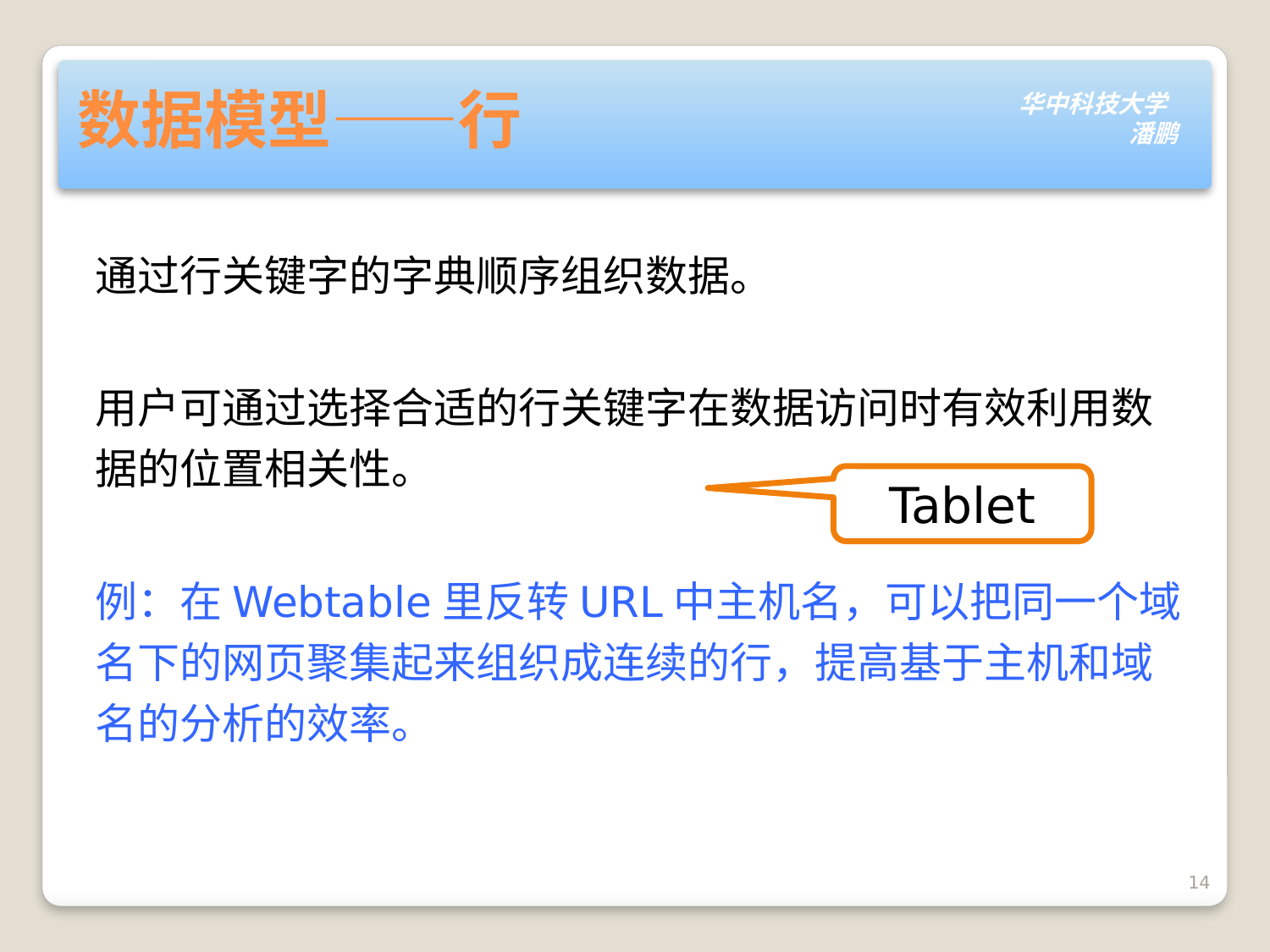

数据模型——行
通过行关键字的字典顺序组织数据。

用户可通过选择合适的行关键字在数据访问时有效利用数据的位置相关性。

例：在Webtable里反转URL中主机名，可以把同一个域名下的网页聚集起来组织成连续的行，提高基于主机和域名的分析的效率。
Tablet
14